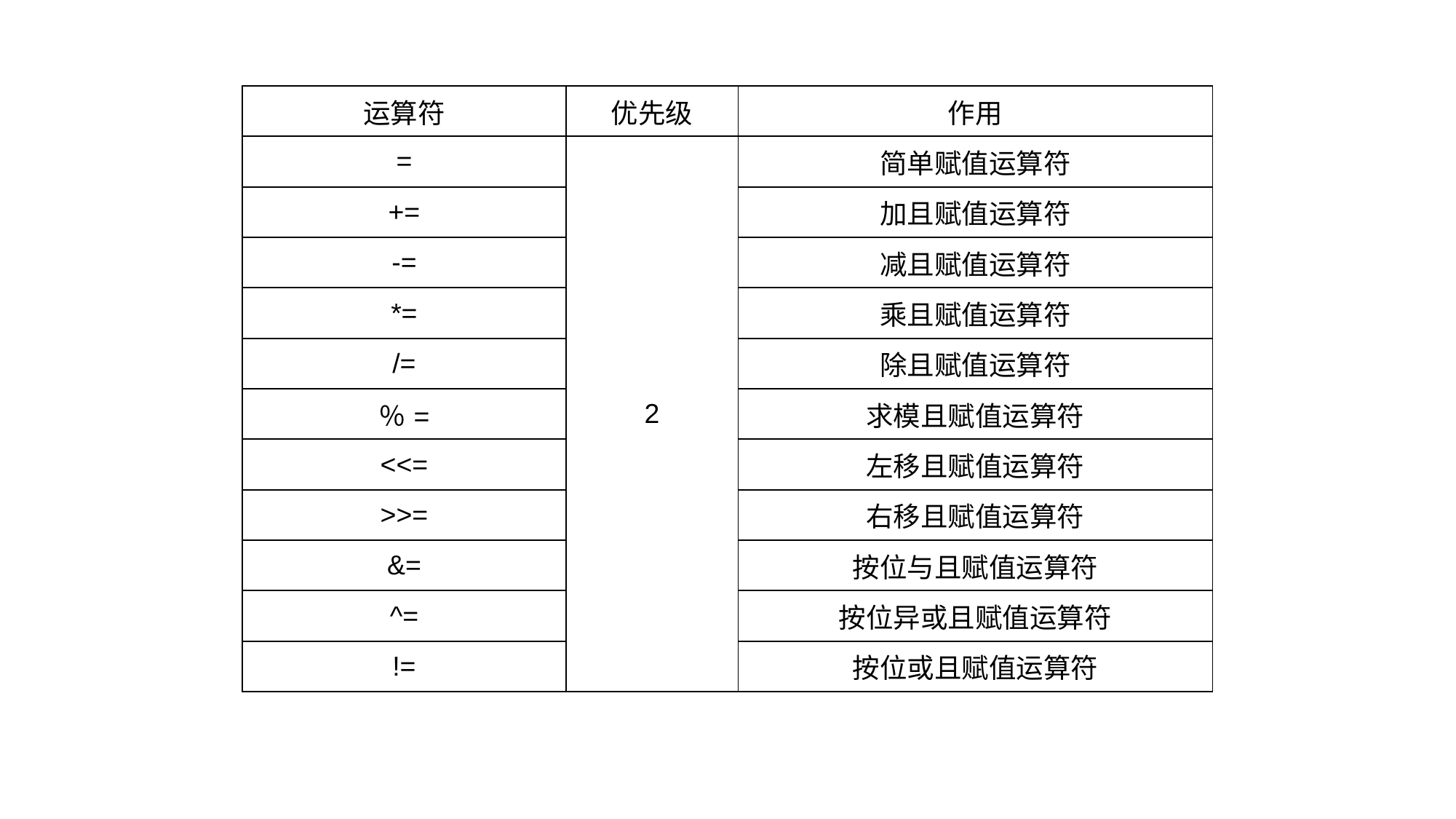

| 运算符 | 优先级 | 作用 |
| --- | --- | --- |
| = | 2 | 简单赋值运算符 |
| += |  | 加且赋值运算符 |
| -= |  | 减且赋值运算符 |
| \*= |  | 乘且赋值运算符 |
| /= |  | 除且赋值运算符 |
| ％= |  | 求模且赋值运算符 |
| <<= |  | 左移且赋值运算符 |
| >>= |  | 右移且赋值运算符 |
| &= |  | 按位与且赋值运算符 |
| ^= |  | 按位异或且赋值运算符 |
| != |  | 按位或且赋值运算符 |